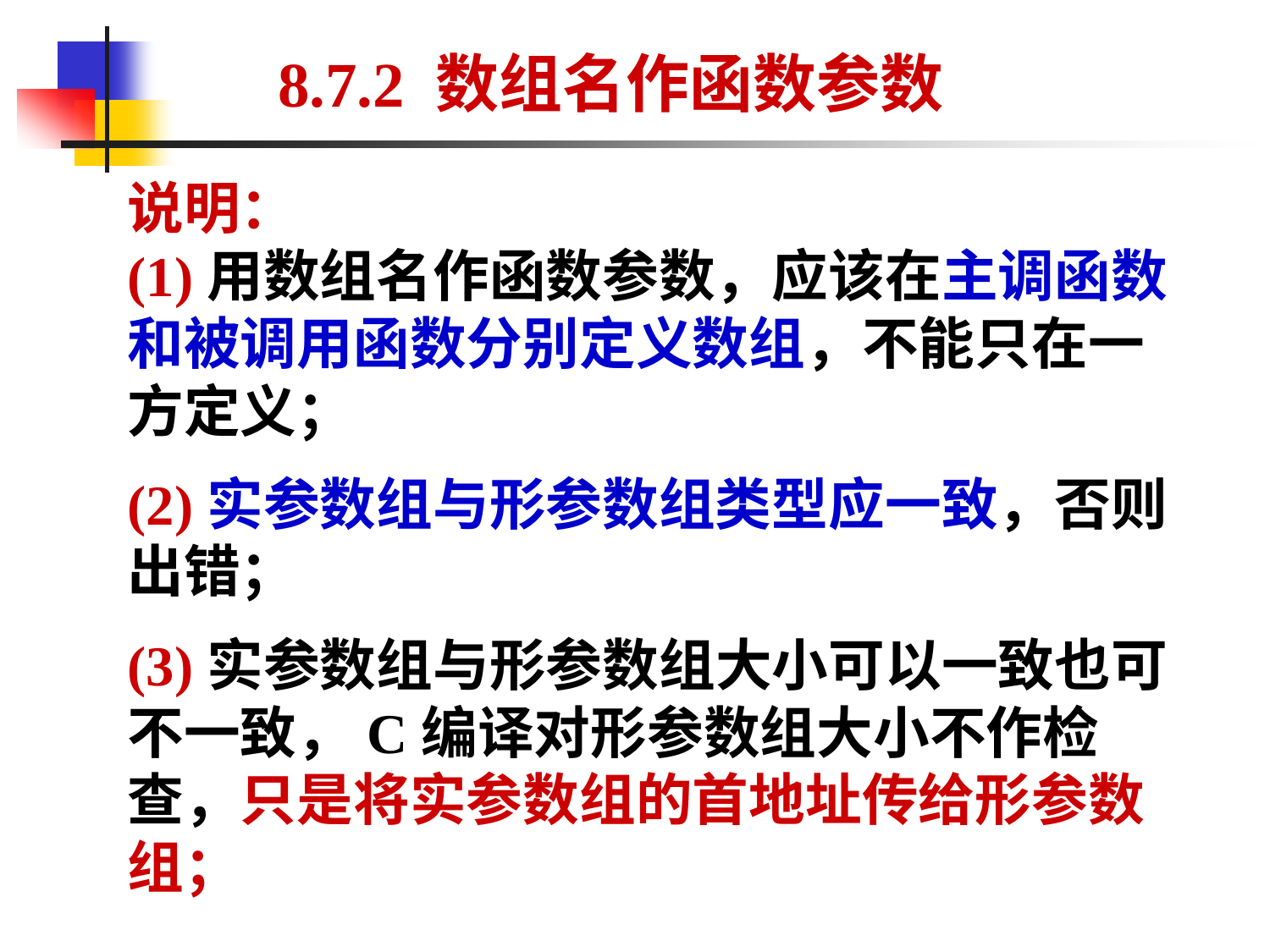

8.7.2 数组名作函数参数
说明：
(1)用数组名作函数参数，应该在主调函数和被调用函数分别定义数组，不能只在一方定义；

(2)实参数组与形参数组类型应一致，否则出错；

(3)实参数组与形参数组大小可以一致也可不一致，C编译对形参数组大小不作检查，只是将实参数组的首地址传给形参数组；